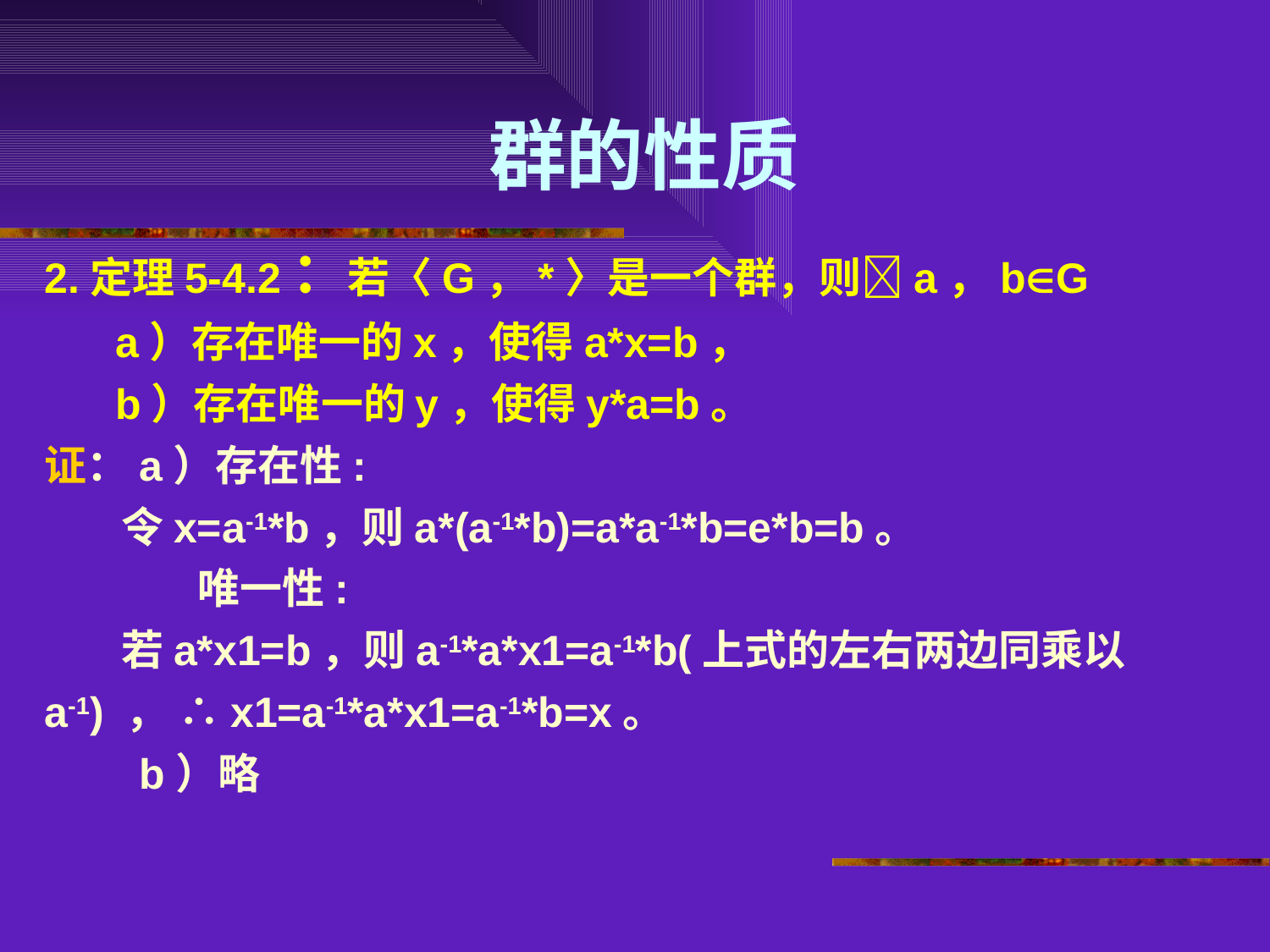

# 群的性质
2.定理5-4.2：若〈G，*〉是一个群，则∀a，b∈G
      a）存在唯一的x，使得a*x=b，
      b）存在唯一的y，使得y*a=b。
证：a）存在性:
       令x=a-1*b，则a*(a-1*b)=a*a-1*b=e*b=b。
               唯一性:
       若a*x1=b，则a-1*a*x1=a-1*b(上式的左右两边同乘以
a-1) ， ∴x1=a-1*a*x1=a-1*b=x。
        b）略